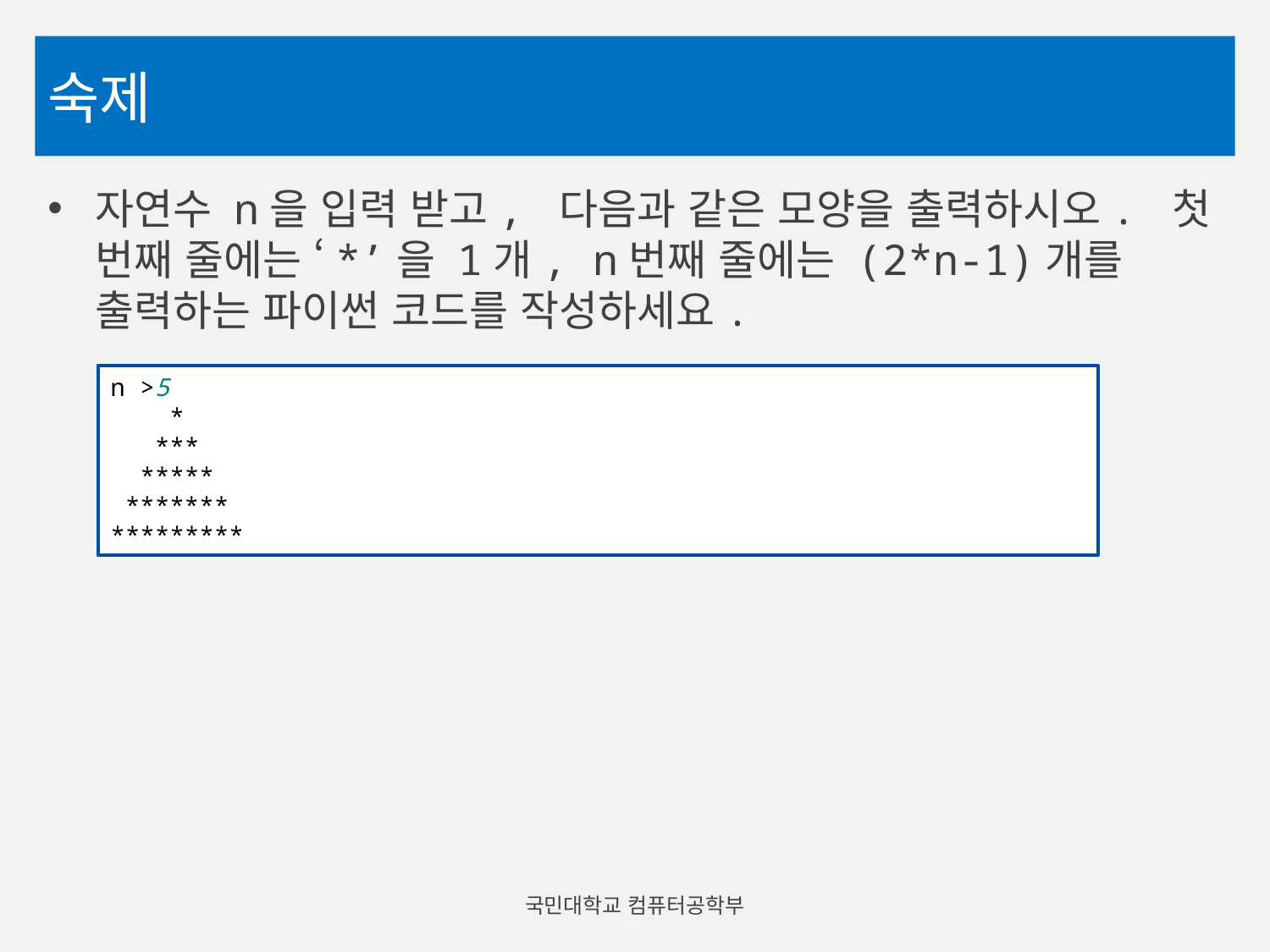

# 숙제
자연수 n을 입력 받고, 다음과 같은 모양을 출력하시오. 첫 번째 줄에는 ‘*’을 1개, n번째 줄에는 (2*n-1)개를 출력하는 파이썬 코드를 작성하세요.
n >5
    *
   ***
  *****
 *******
*********
국민대학교 컴퓨터공학부